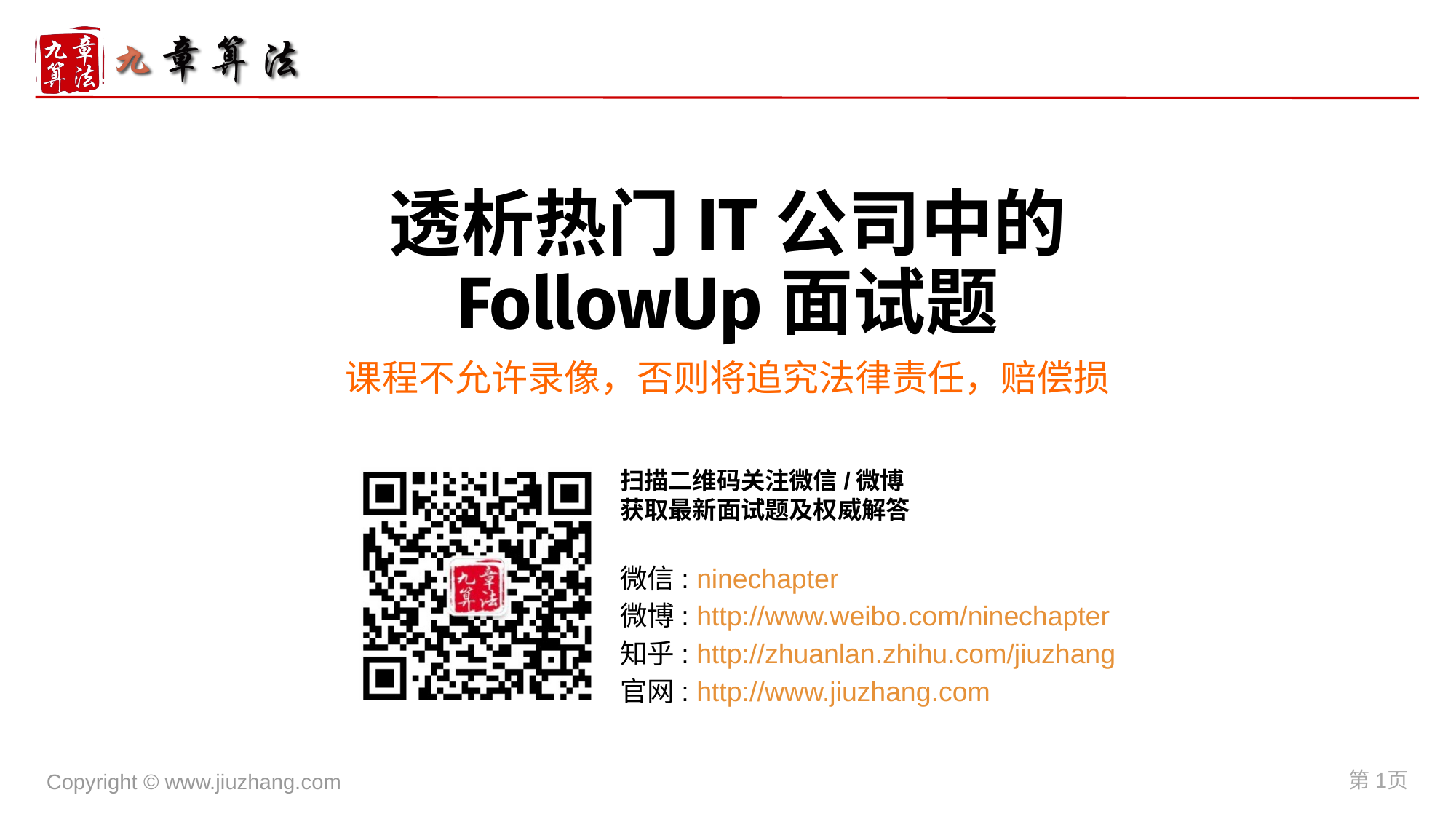

# 透析热门IT公司中的 FollowUp面试题
课程不允许录像，否则将追究法律责任，赔偿损

第1页